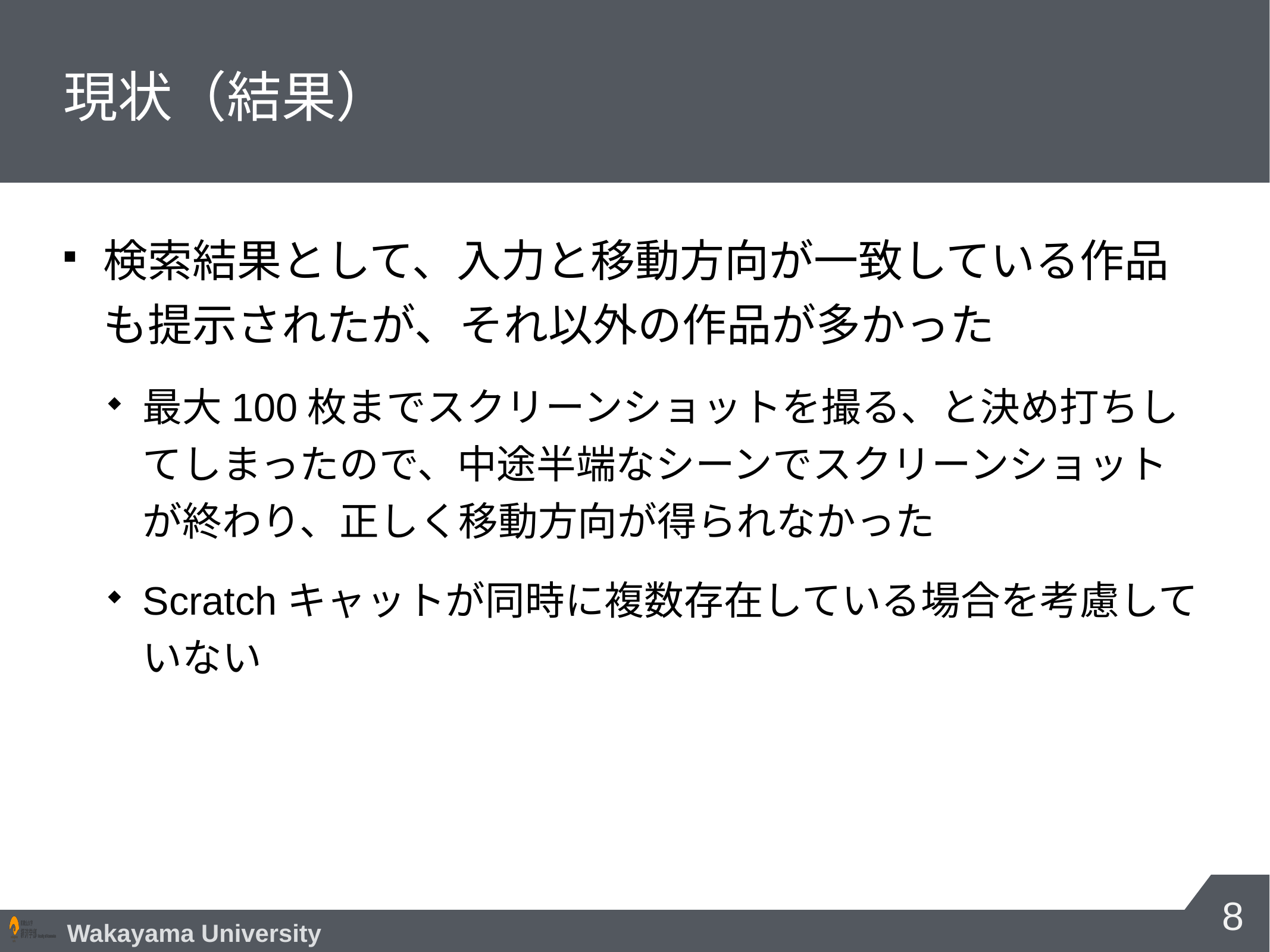

# 現状（結果）
検索結果として、入力と移動方向が一致している作品も提示されたが、それ以外の作品が多かった
最大100枚までスクリーンショットを撮る、と決め打ちしてしまったので、中途半端なシーンでスクリーンショットが終わり、正しく移動方向が得られなかった
Scratchキャットが同時に複数存在している場合を考慮していない

8